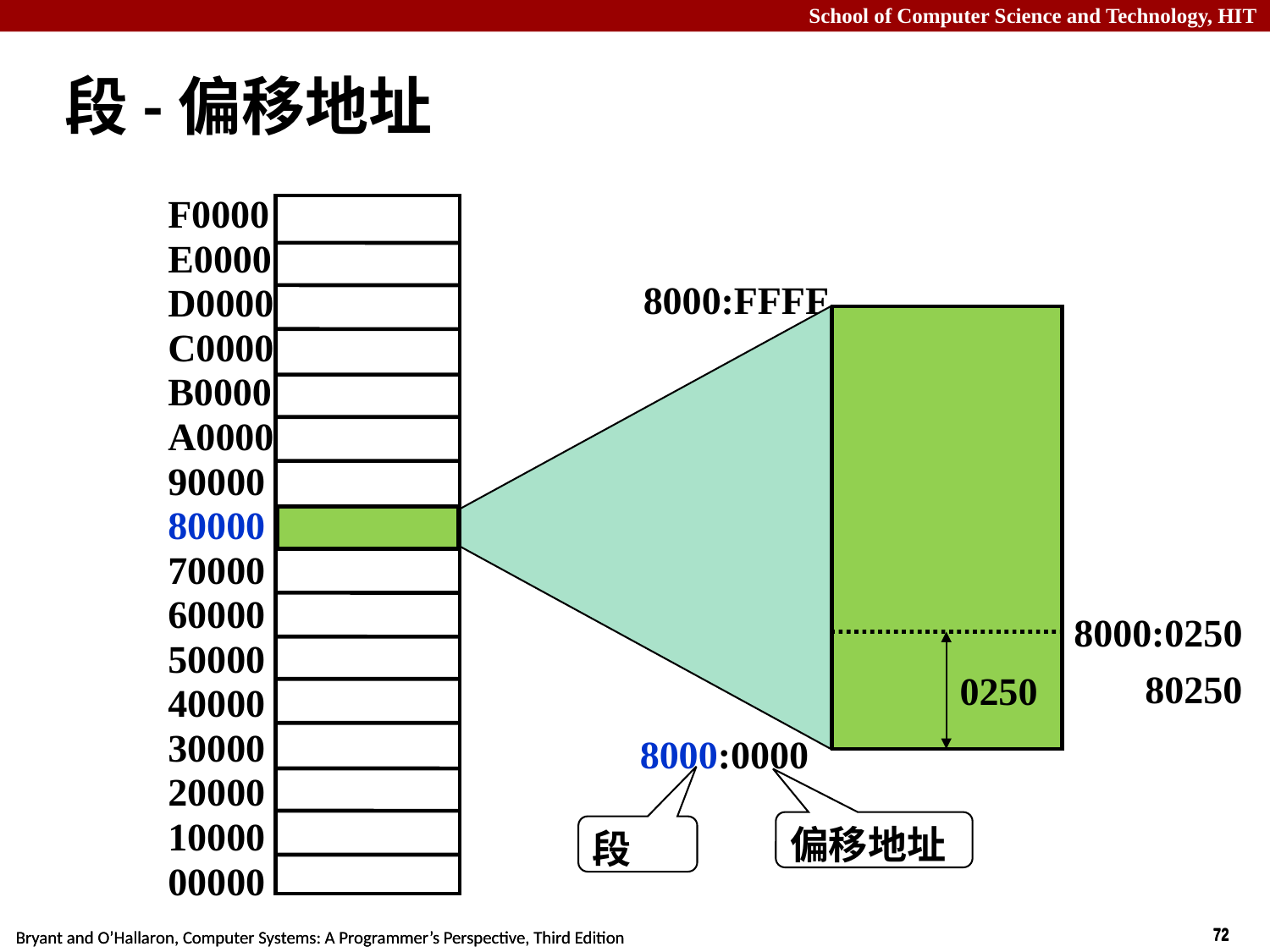

# 段-偏移地址
F0000
E0000
D0000
C0000
B0000
A0000
90000
80000
70000
60000
50000
40000
30000
20000
10000
00000

8000:FFFF

8000:0000
偏移地址
段

8000:0250
80250

 0250